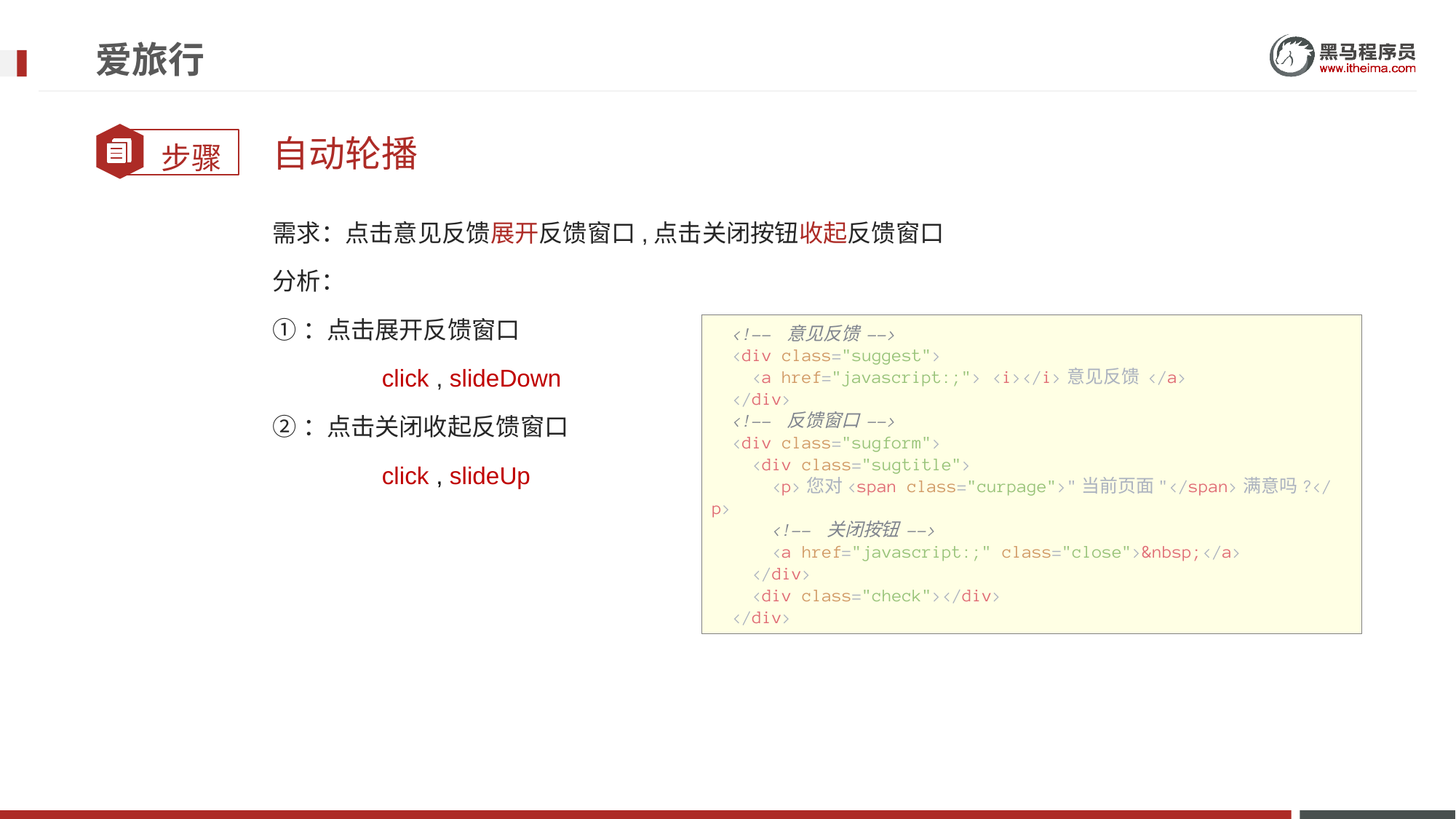

# 爱旅行
自动轮播
需求：点击意见反馈展开反馈窗口,点击关闭按钮收起反馈窗口
分析：
①：点击展开反馈窗口
	click , slideDown
②：点击关闭收起反馈窗口
	click , slideUp

  <!-- 意见反馈 -->
  <div class="suggest">
    <a href="javascript:;"> <i></i>意见反馈 </a>
  </div>
  <!-- 反馈窗口 -->
  <div class="sugform">
    <div class="sugtitle">
      <p>您对<span class="curpage">"当前页面"</span>满意吗?</p>
      <!-- 关闭按钮 -->
      <a href="javascript:;" class="close">&nbsp;</a>
    </div>
    <div class="check"></div>
  </div>